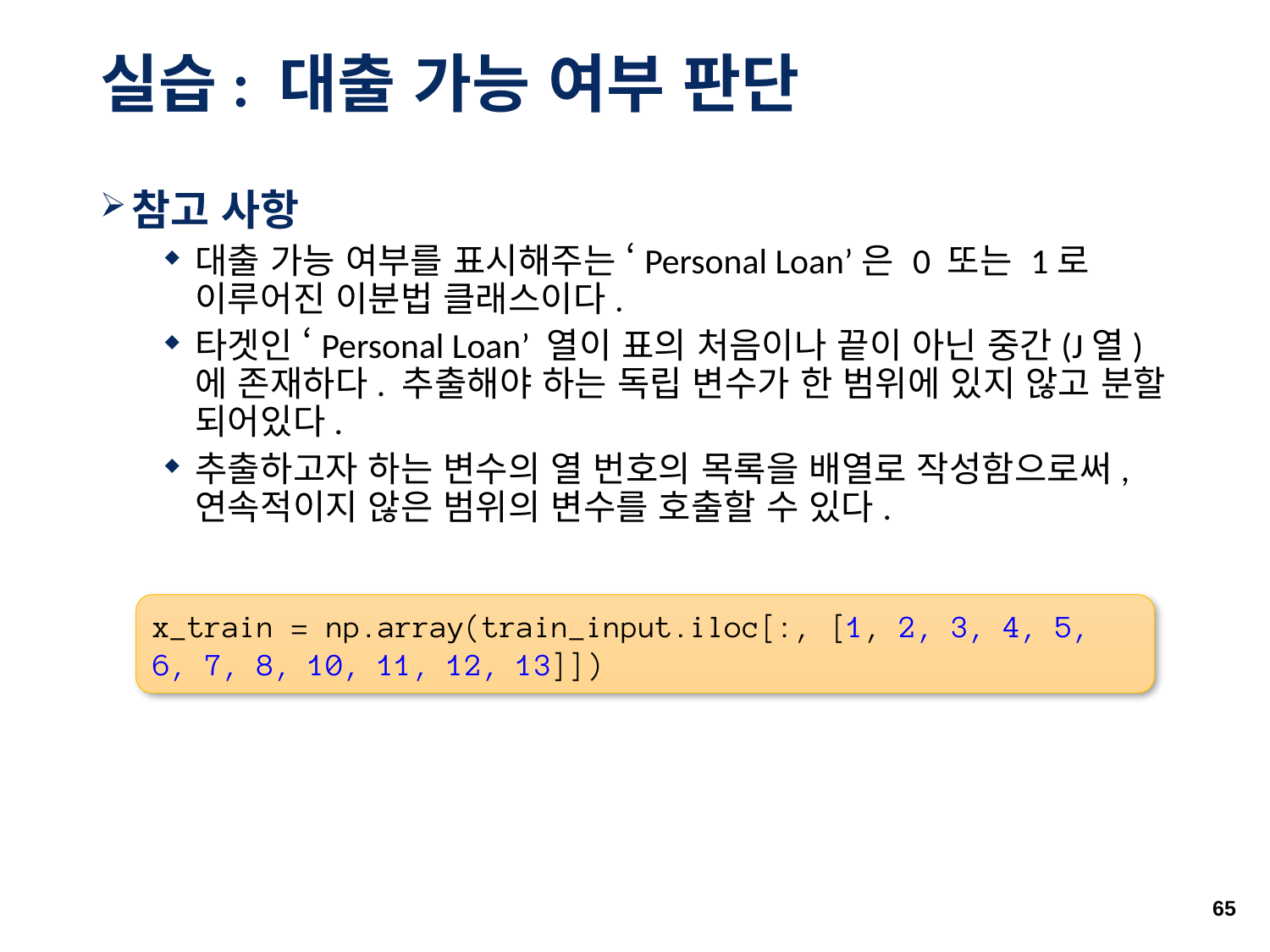

# 실습: 대출 가능 여부 판단
참고 사항
대출 가능 여부를 표시해주는 ‘Personal Loan’은 0 또는 1로 이루어진 이분법 클래스이다.
타겟인 ‘Personal Loan’ 열이 표의 처음이나 끝이 아닌 중간(J열)에 존재하다. 추출해야 하는 독립 변수가 한 범위에 있지 않고 분할 되어있다.
추출하고자 하는 변수의 열 번호의 목록을 배열로 작성함으로써, 연속적이지 않은 범위의 변수를 호출할 수 있다.

x_train = np.array(train_input.iloc[:, [1, 2, 3, 4, 5, 6, 7, 8, 10, 11, 12, 13]])
65